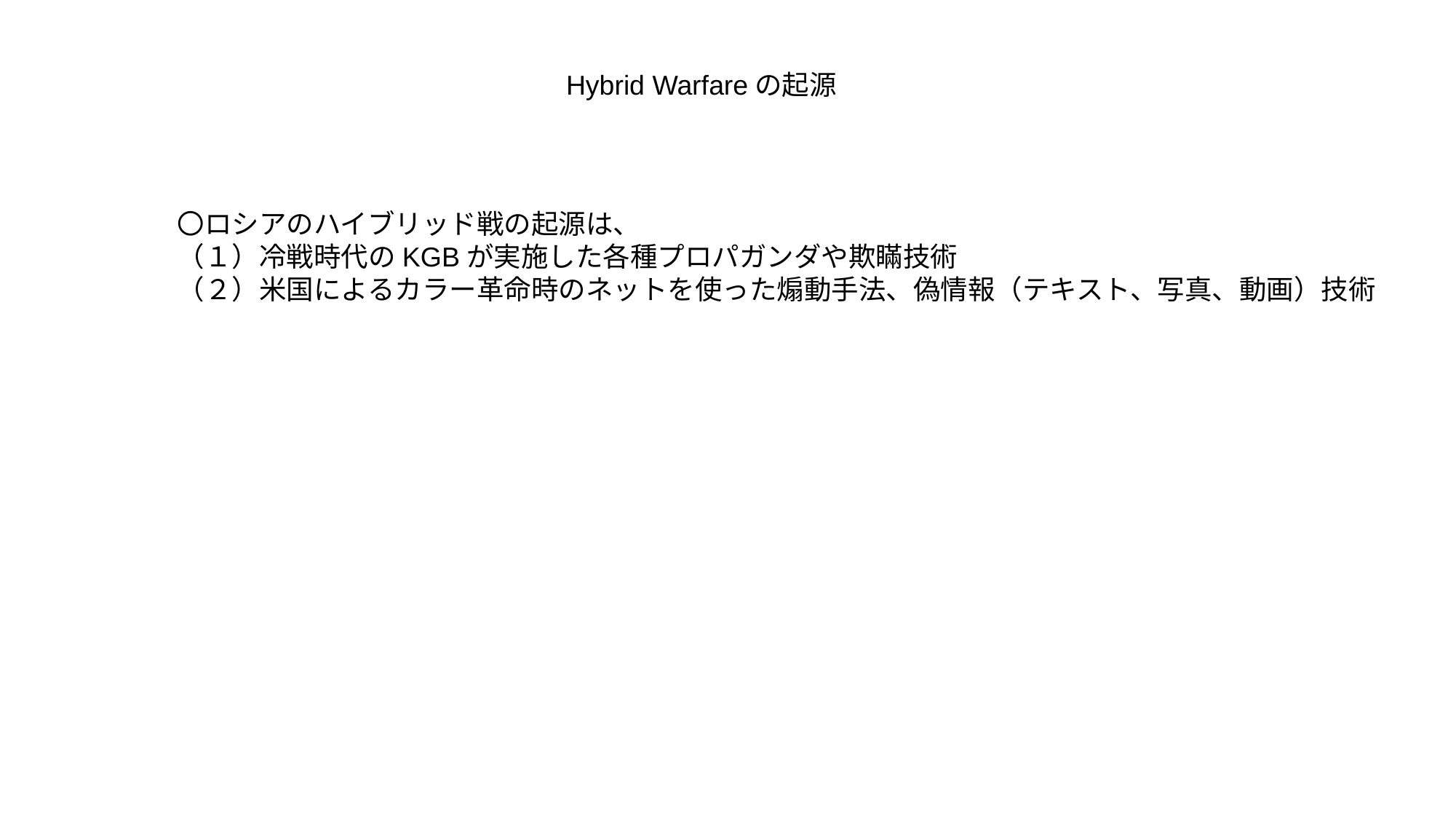

Hybrid Warfareの起源
〇ロシアのハイブリッド戦の起源は、
（１）冷戦時代のKGBが実施した各種プロパガンダや欺瞞技術
（２）米国によるカラー革命時のネットを使った煽動手法、偽情報（テキスト、写真、動画）技術